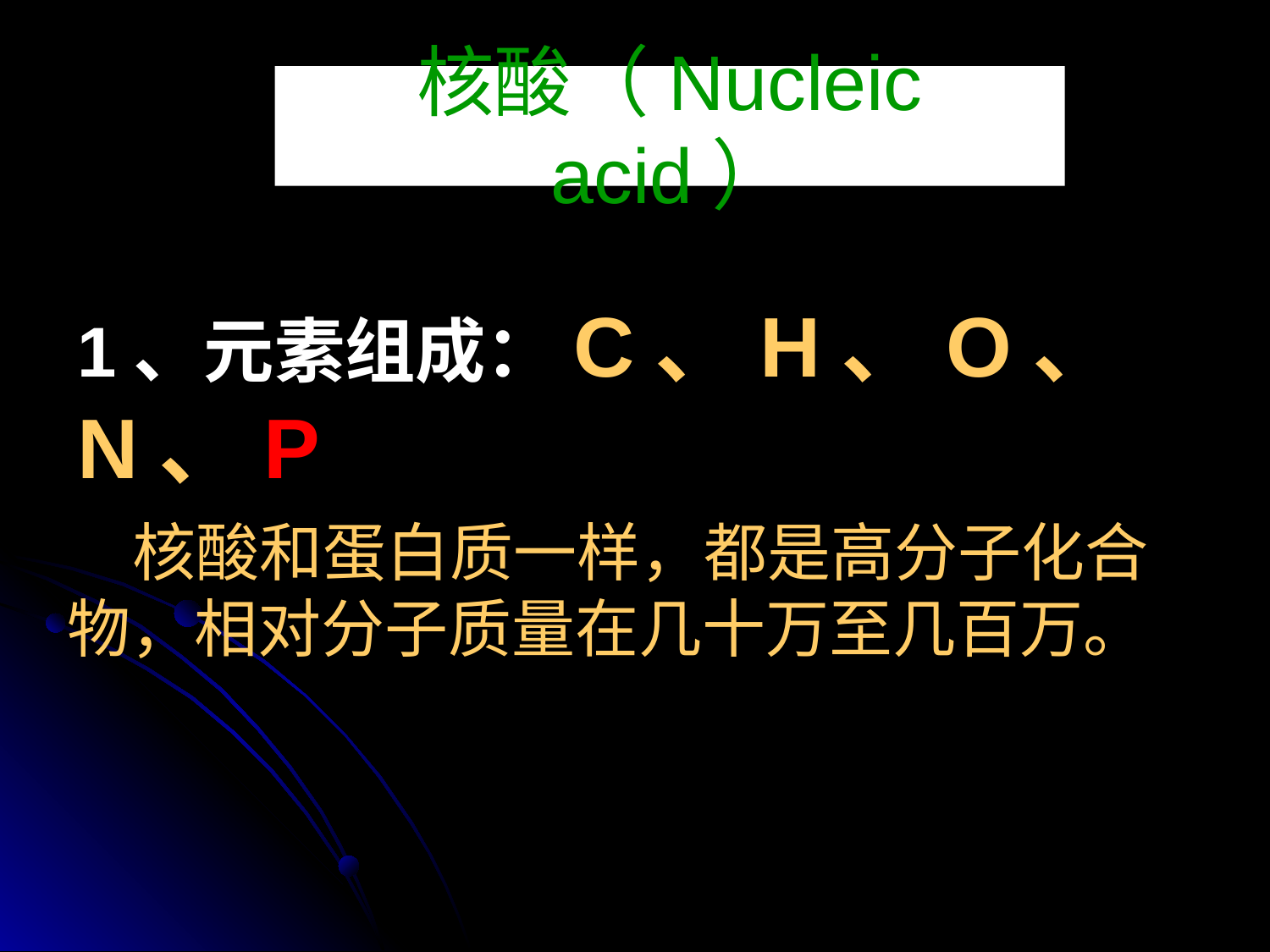

核酸（Nucleic acid）
1、元素组成：C、H、O、N、P
    核酸和蛋白质一样，都是高分子化合物，相对分子质量在几十万至几百万。